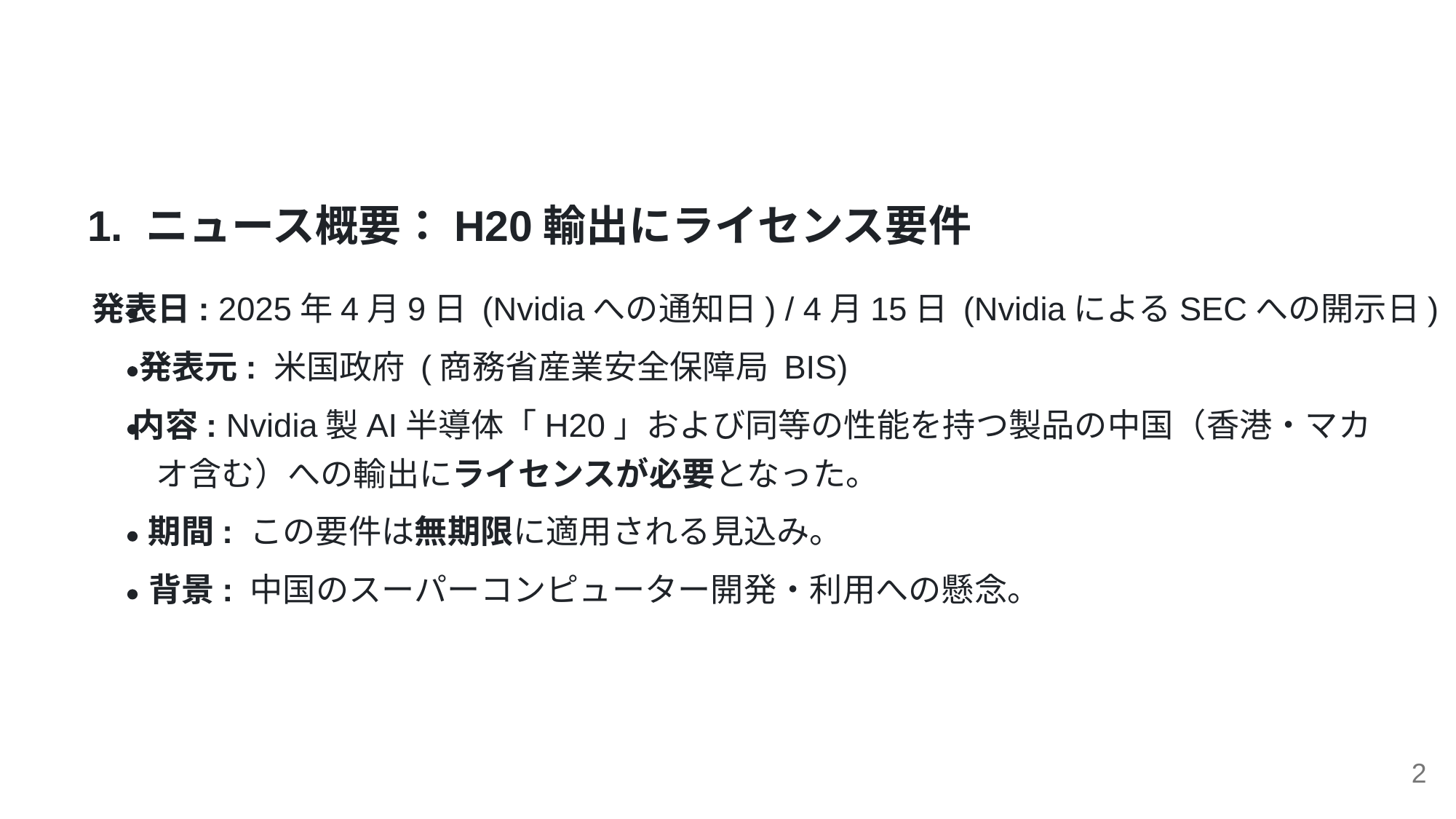

1. ニュース概要：H20輸出にライセンス要件
発表⽇: 2025年4⽉9⽇ (Nvidiaへの通知⽇) / 4⽉15⽇ (NvidiaによるSECへの開⽰⽇)

発表元: ⽶国政府 (商務省産業安全保障局 BIS)

内容: Nvidia製AI半導体「H20」および同等の性能を持つ製品の中国（⾹港・マカ

オ含む）への輸出にライセンスが必要となった。
期間: この要件は無期限に適⽤される⾒込み。

背景: 中国のスーパーコンピューター開発・利⽤への懸念。

2